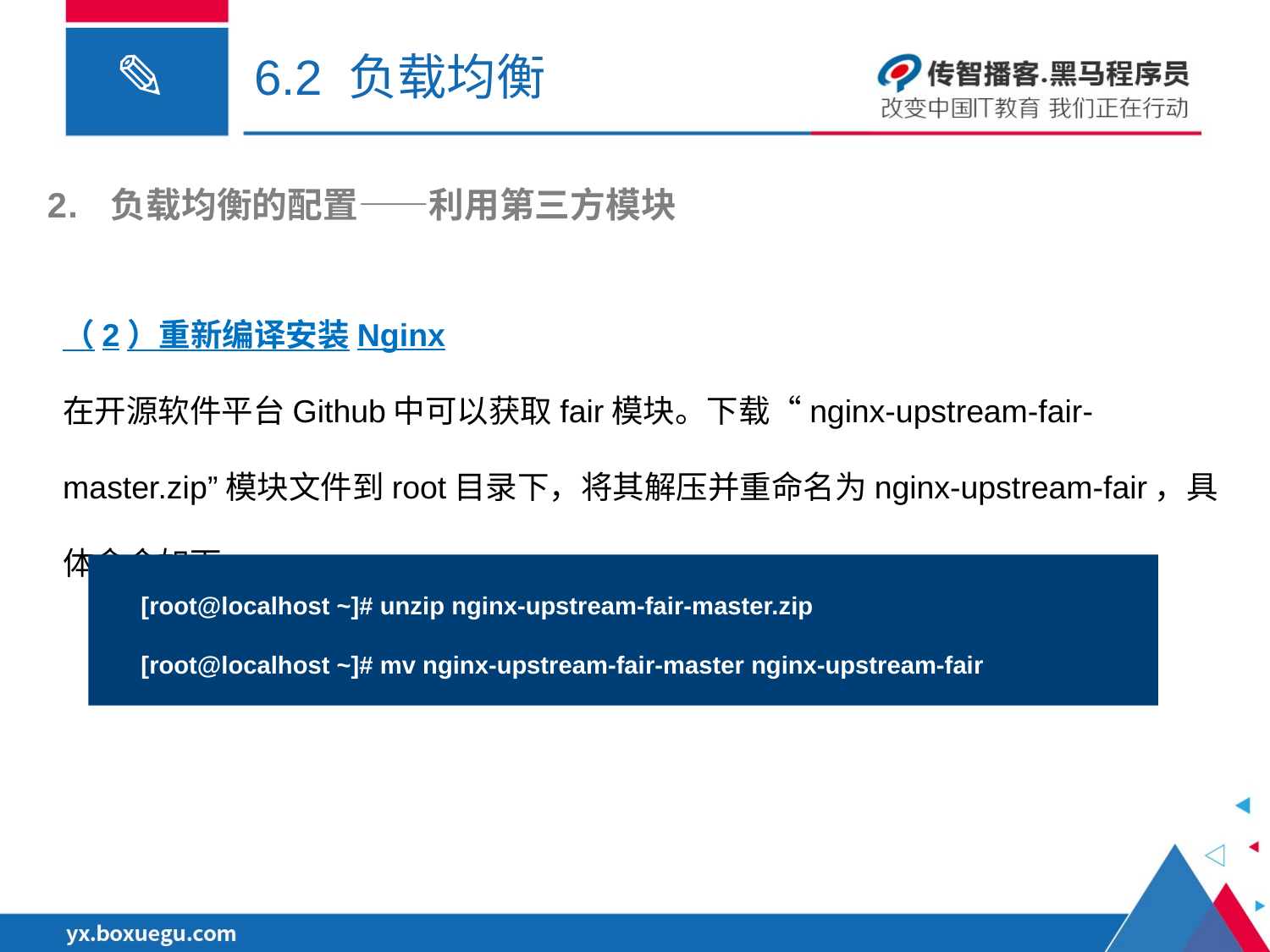

# 6.2 负载均衡
负载均衡的配置——利用第三方模块
（2）重新编译安装Nginx
在开源软件平台Github中可以获取fair模块。下载“nginx-upstream-fair-master.zip”模块文件到root目录下，将其解压并重命名为nginx-upstream-fair，具体命令如下。
[root@localhost ~]# unzip nginx-upstream-fair-master.zip
[root@localhost ~]# mv nginx-upstream-fair-master nginx-upstream-fair